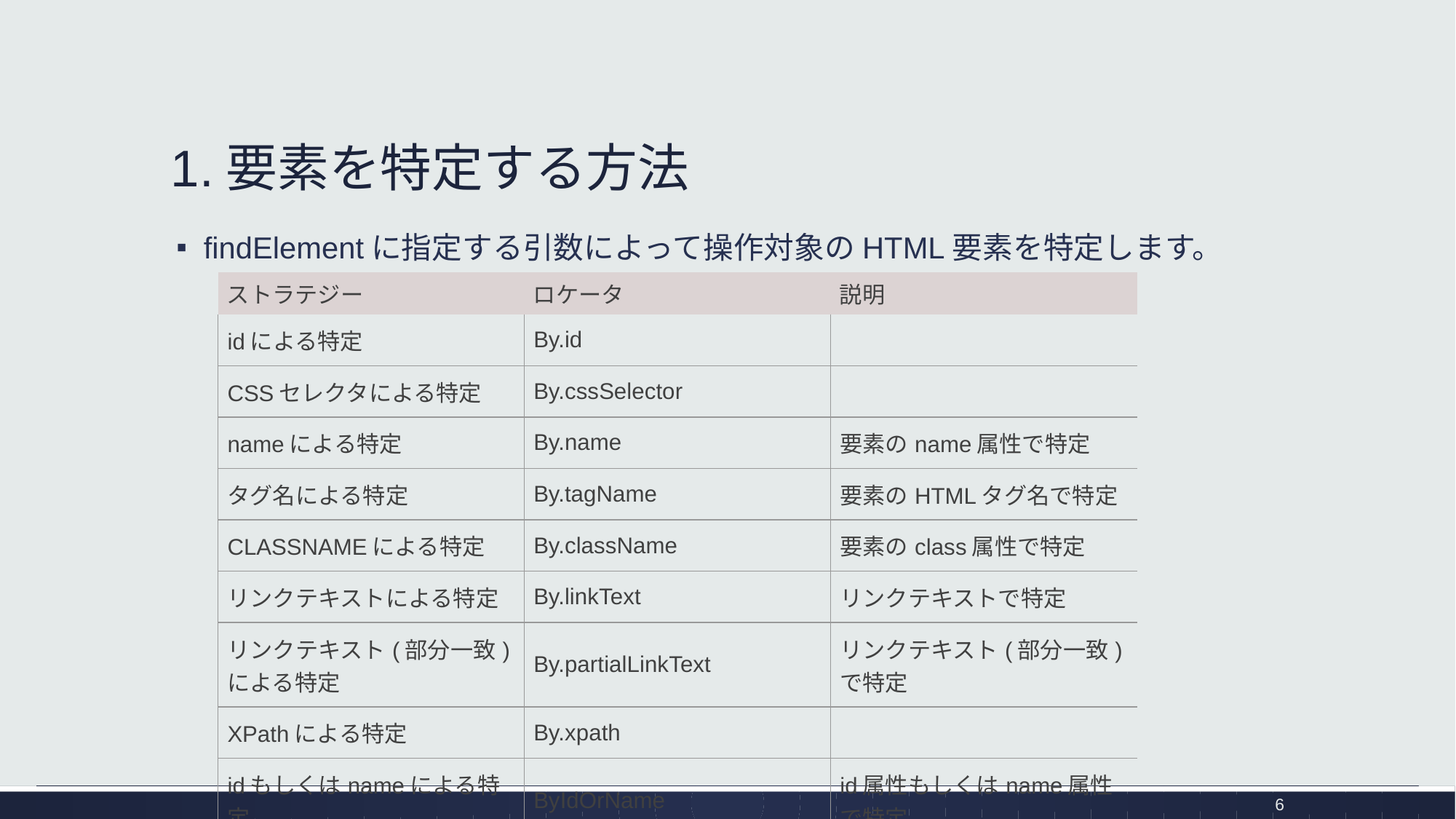

# 1.要素を特定する方法
findElementに指定する引数によって操作対象のHTML要素を特定します。
| ストラテジー | ロケータ | 説明 |
| --- | --- | --- |
| idによる特定 | By.id |  |
| CSSセレクタによる特定 | By.cssSelector |  |
| nameによる特定 | By.name | 要素のname属性で特定 |
| タグ名による特定 | By.tagName | 要素のHTMLタグ名で特定 |
| CLASSNAMEによる特定 | By.className | 要素のclass属性で特定 |
| リンクテキストによる特定 | By.linkText | リンクテキストで特定 |
| リンクテキスト(部分一致)による特定 | By.partialLinkText | リンクテキスト(部分一致)で特定 |
| XPathによる特定 | By.xpath |  |
| idもしくはnameによる特定 | ByIdOrName | id属性もしくはname属性で特定 |
6